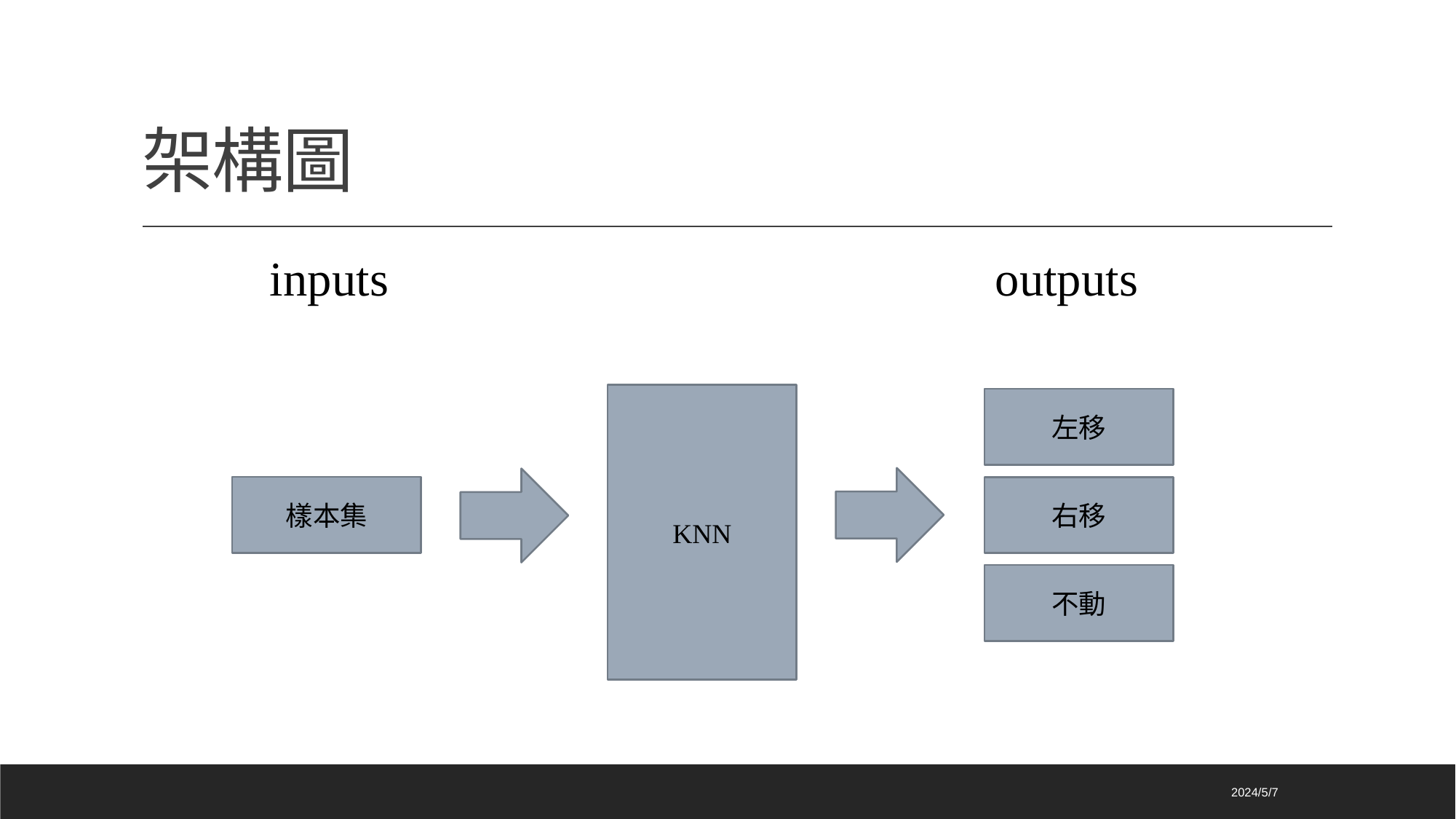

# 架構圖
outputs
inputs
KNN

樣本集
左移
右移
不動
2024/5/7